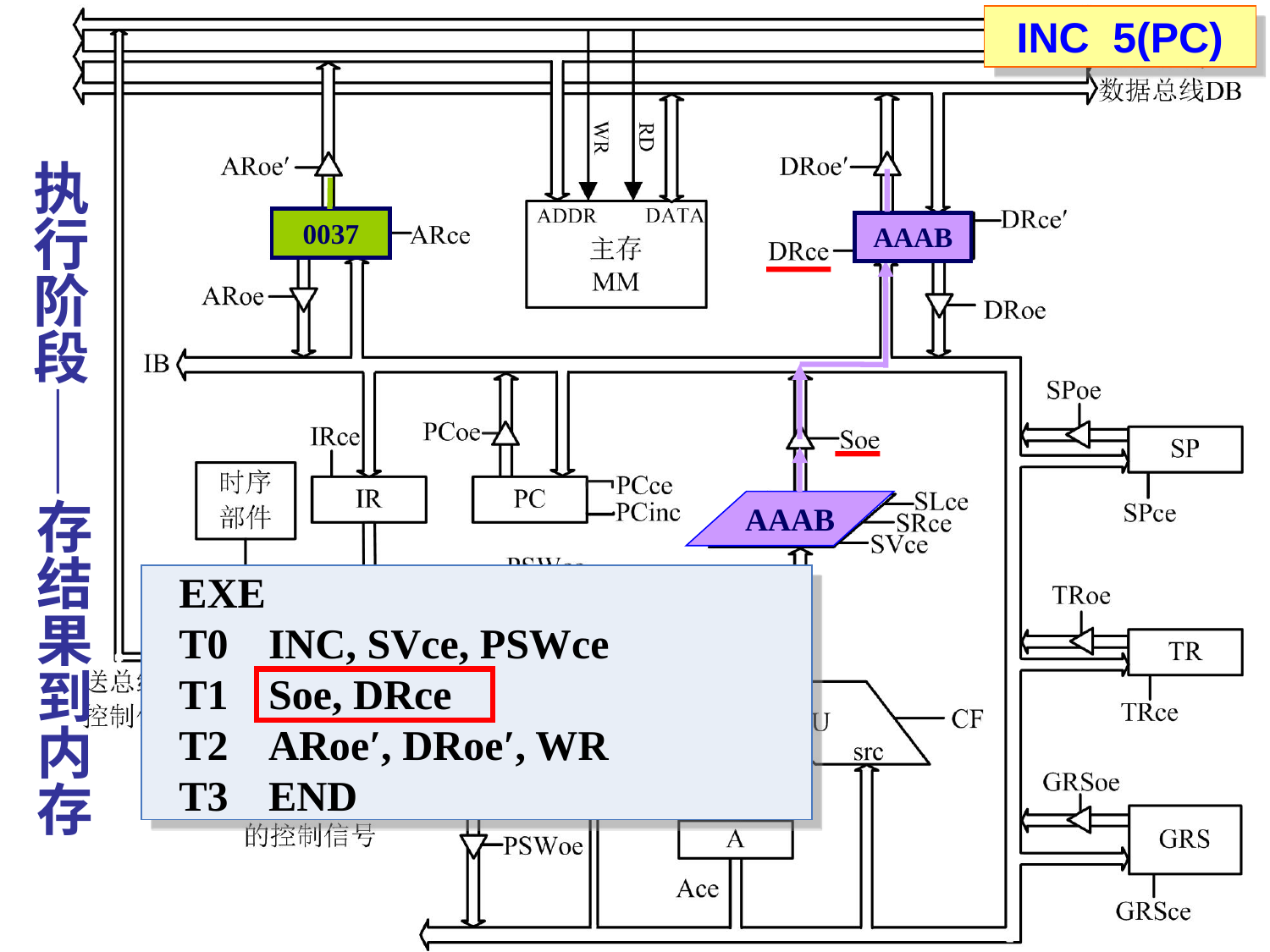

INC  5(PC)
# 执行阶段——存结果到内存

0037
AAAB

AAAB
EXE
T0	INC, SVce, PSWce
T1	Soe, DRce
T2	ARoe′, DRoe′, WR
T3	END
PSW

82